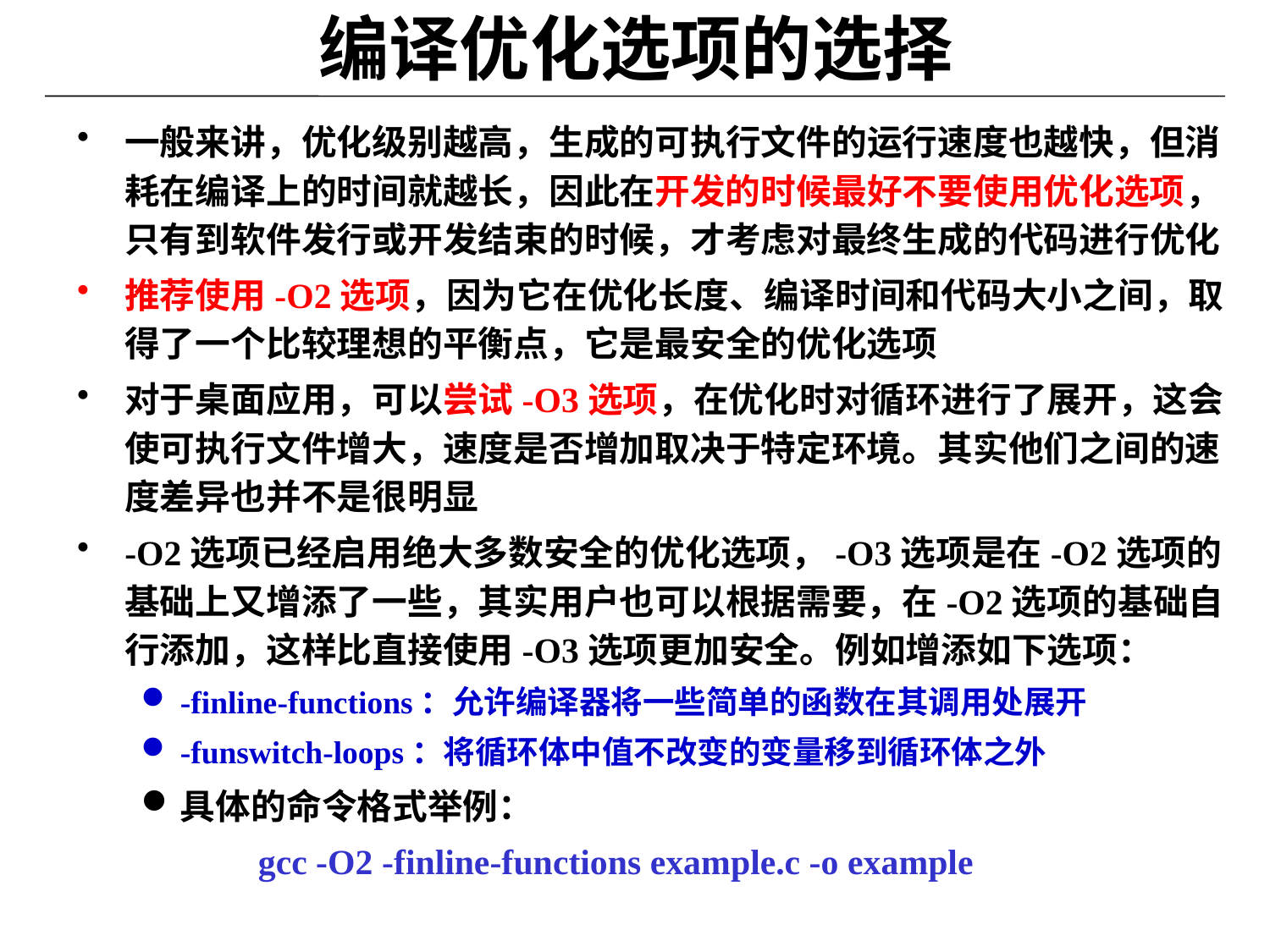

# 编译优化选项的选择
一般来讲，优化级别越高，生成的可执行文件的运行速度也越快，但消耗在编译上的时间就越长，因此在开发的时候最好不要使用优化选项，只有到软件发行或开发结束的时候，才考虑对最终生成的代码进行优化
推荐使用-O2选项，因为它在优化长度、编译时间和代码大小之间，取得了一个比较理想的平衡点，它是最安全的优化选项
对于桌面应用，可以尝试-O3选项，在优化时对循环进行了展开，这会使可执行文件增大，速度是否增加取决于特定环境。其实他们之间的速度差异也并不是很明显
-O2选项已经启用绝大多数安全的优化选项，-O3选项是在-O2选项的基础上又增添了一些，其实用户也可以根据需要，在-O2选项的基础自行添加，这样比直接使用-O3选项更加安全。例如增添如下选项：
-finline-functions：允许编译器将一些简单的函数在其调用处展开
-funswitch-loops：将循环体中值不改变的变量移到循环体之外
具体的命令格式举例：
	               gcc -O2 -finline-functions example.c -o example